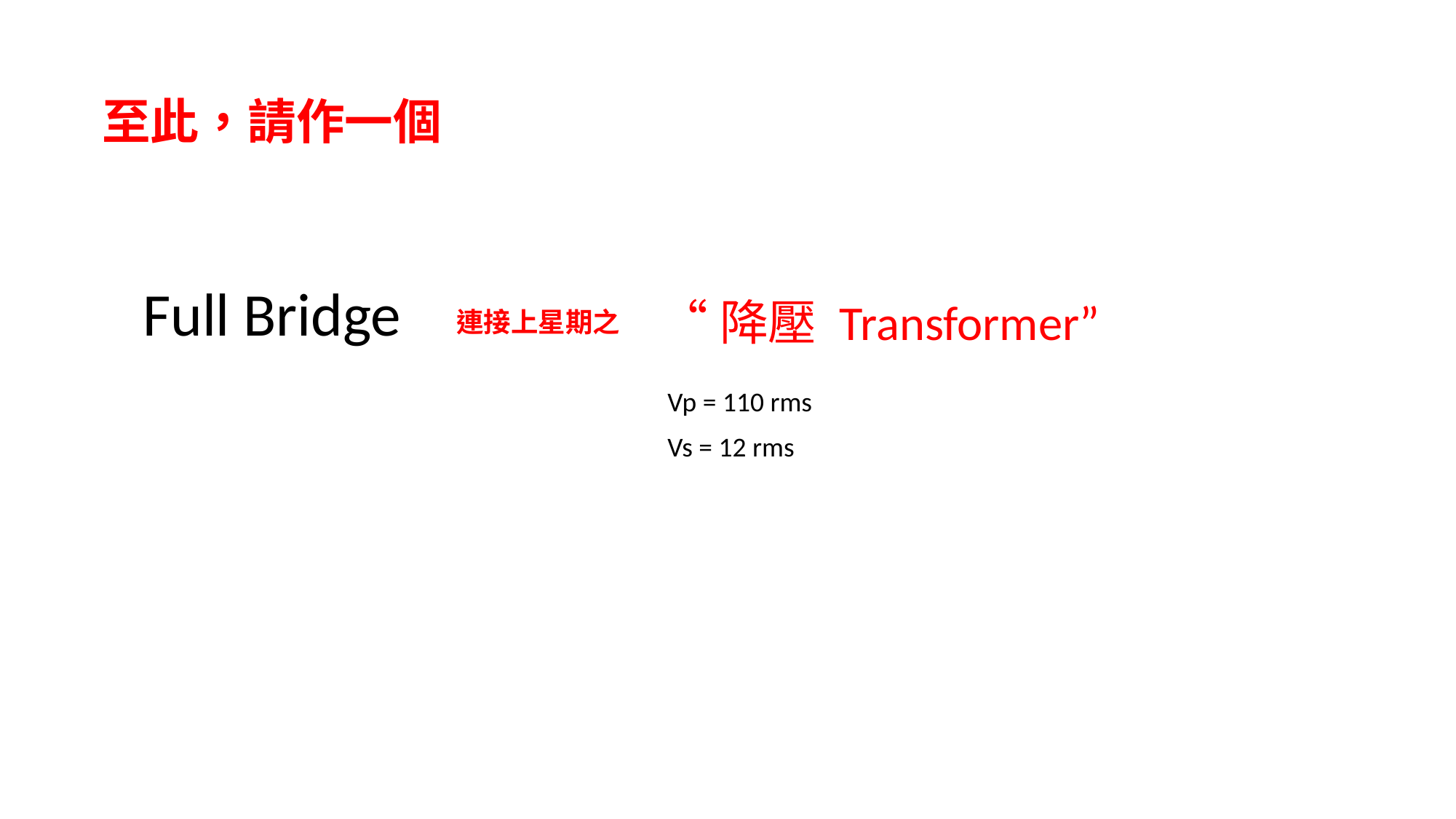

至此，請作一個
Full Bridge
“降壓 Transformer”
連接上星期之
Vp = 110 rms
Vs = 12 rms